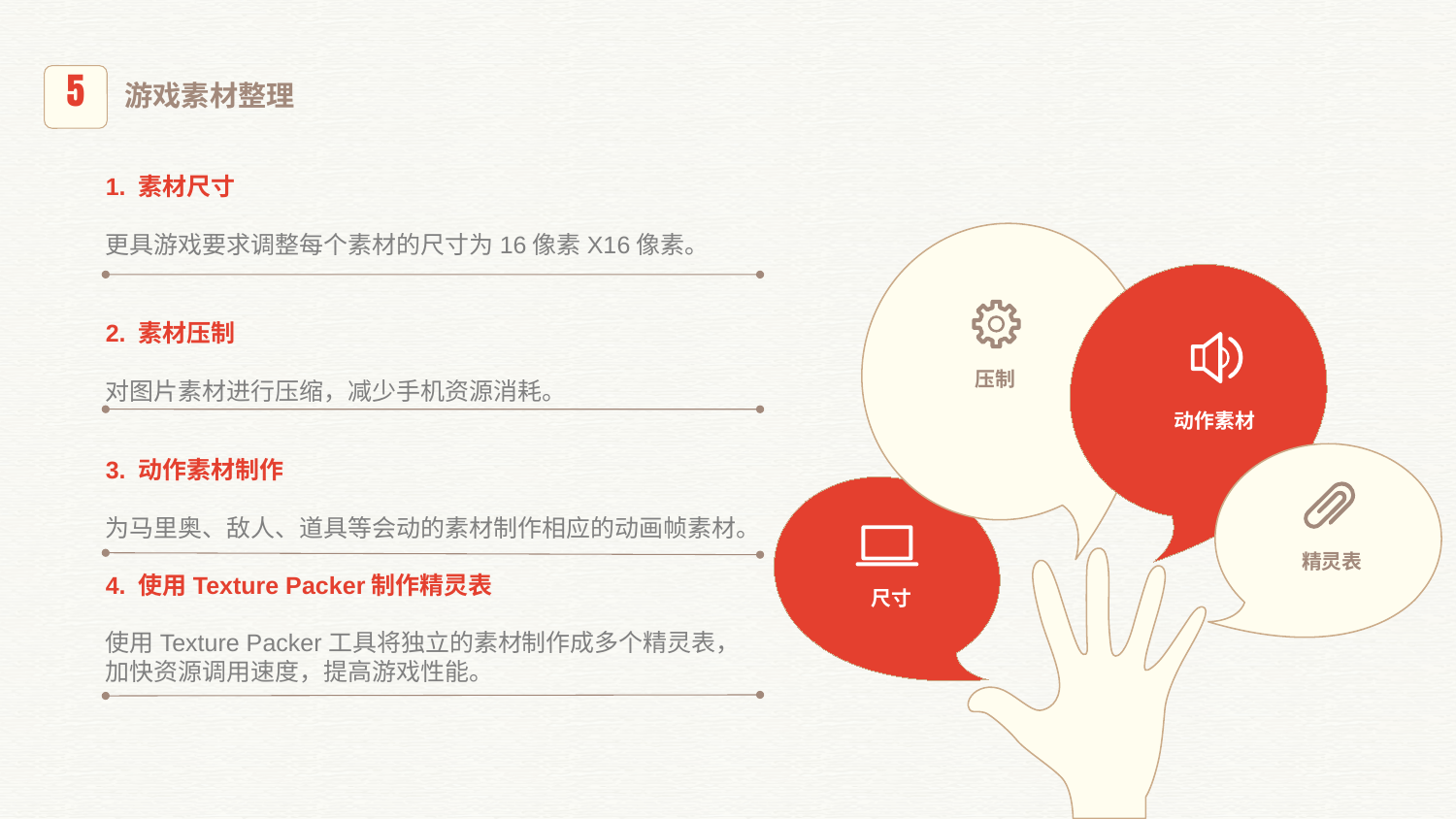

游戏素材整理
1. 素材尺寸

更具游戏要求调整每个素材的尺寸为16像素X16像素。

2. 素材压制

对图片素材进行压缩，减少手机资源消耗。

压制
动作素材

3. 动作素材制作

为马里奥、敌人、道具等会动的素材制作相应的动画帧素材。

精灵表

4. 使用Texture Packer制作精灵表

使用Texture Packer工具将独立的素材制作成多个精灵表，加快资源调用速度，提高游戏性能。
尺寸